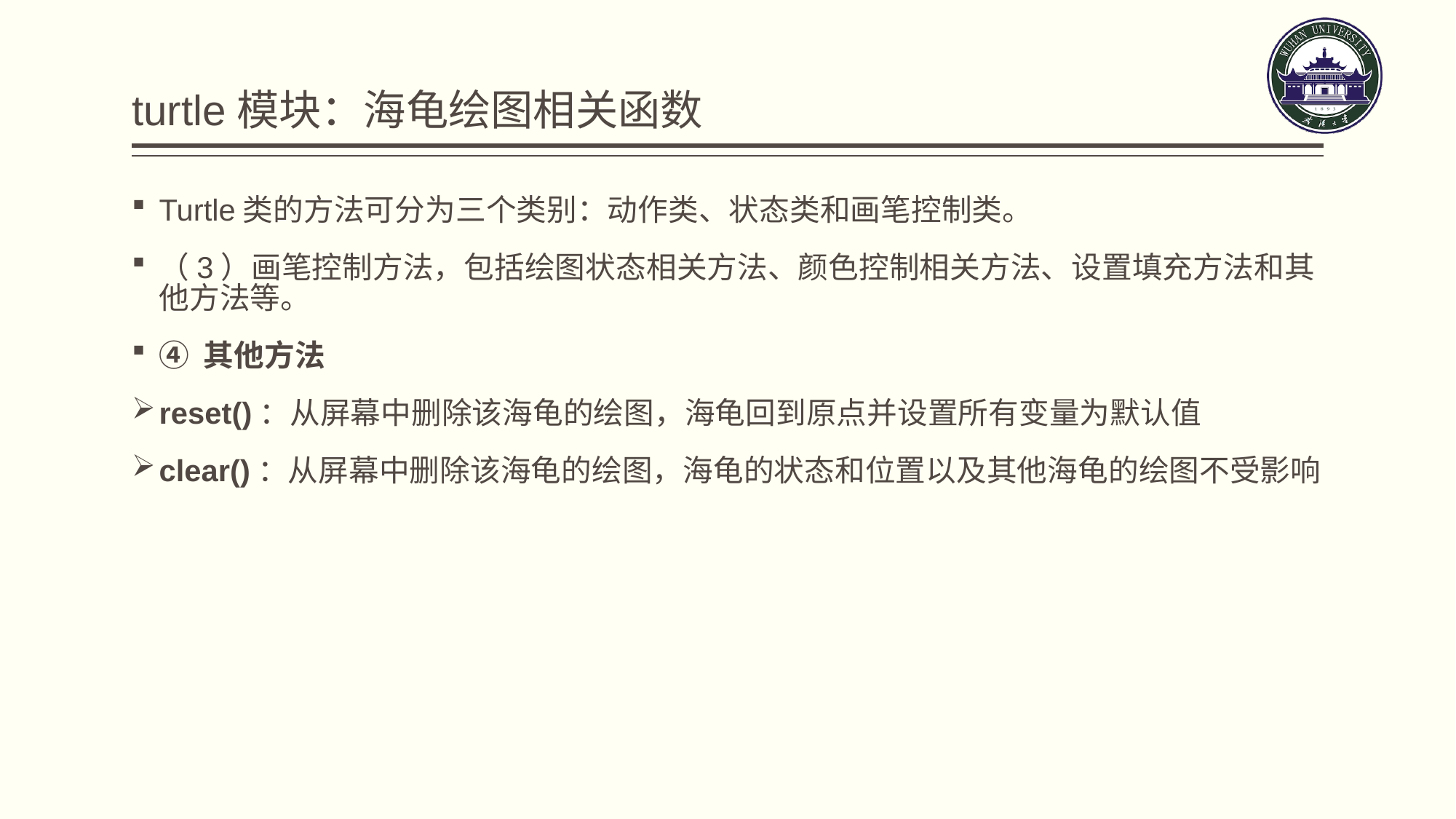

# turtle模块：海龟绘图相关函数
Turtle类的方法可分为三个类别：动作类、状态类和画笔控制类。
（3）画笔控制方法，包括绘图状态相关方法、颜色控制相关方法、设置填充方法和其他方法等。
④ 其他方法
reset()：从屏幕中删除该海龟的绘图，海龟回到原点并设置所有变量为默认值
clear()：从屏幕中删除该海龟的绘图，海龟的状态和位置以及其他海龟的绘图不受影响